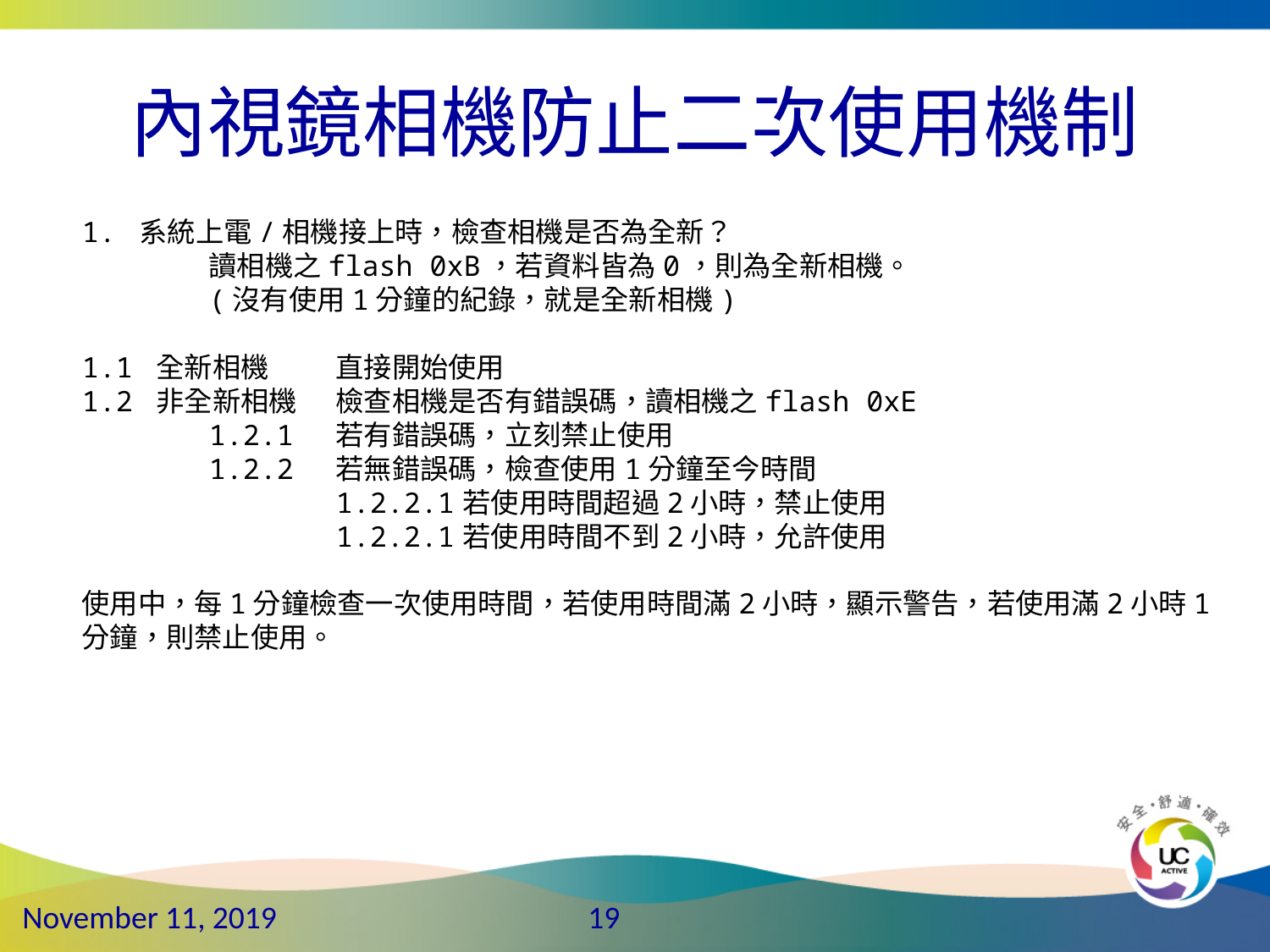

# 內視鏡相機防止二次使用機制
1. 系統上電/相機接上時，檢查相機是否為全新？
	讀相機之flash 0xB，若資料皆為0，則為全新相機。
	(沒有使用1分鐘的紀錄，就是全新相機)

1.1 全新相機	直接開始使用
1.2 非全新相機	檢查相機是否有錯誤碼，讀相機之flash 0xE
	1.2.1	若有錯誤碼，立刻禁止使用
	1.2.2	若無錯誤碼，檢查使用1分鐘至今時間
		1.2.2.1	若使用時間超過2小時，禁止使用
		1.2.2.1	若使用時間不到2小時，允許使用

使用中，每1分鐘檢查一次使用時間，若使用時間滿2小時，顯示警告，若使用滿2小時1分鐘，則禁止使用。